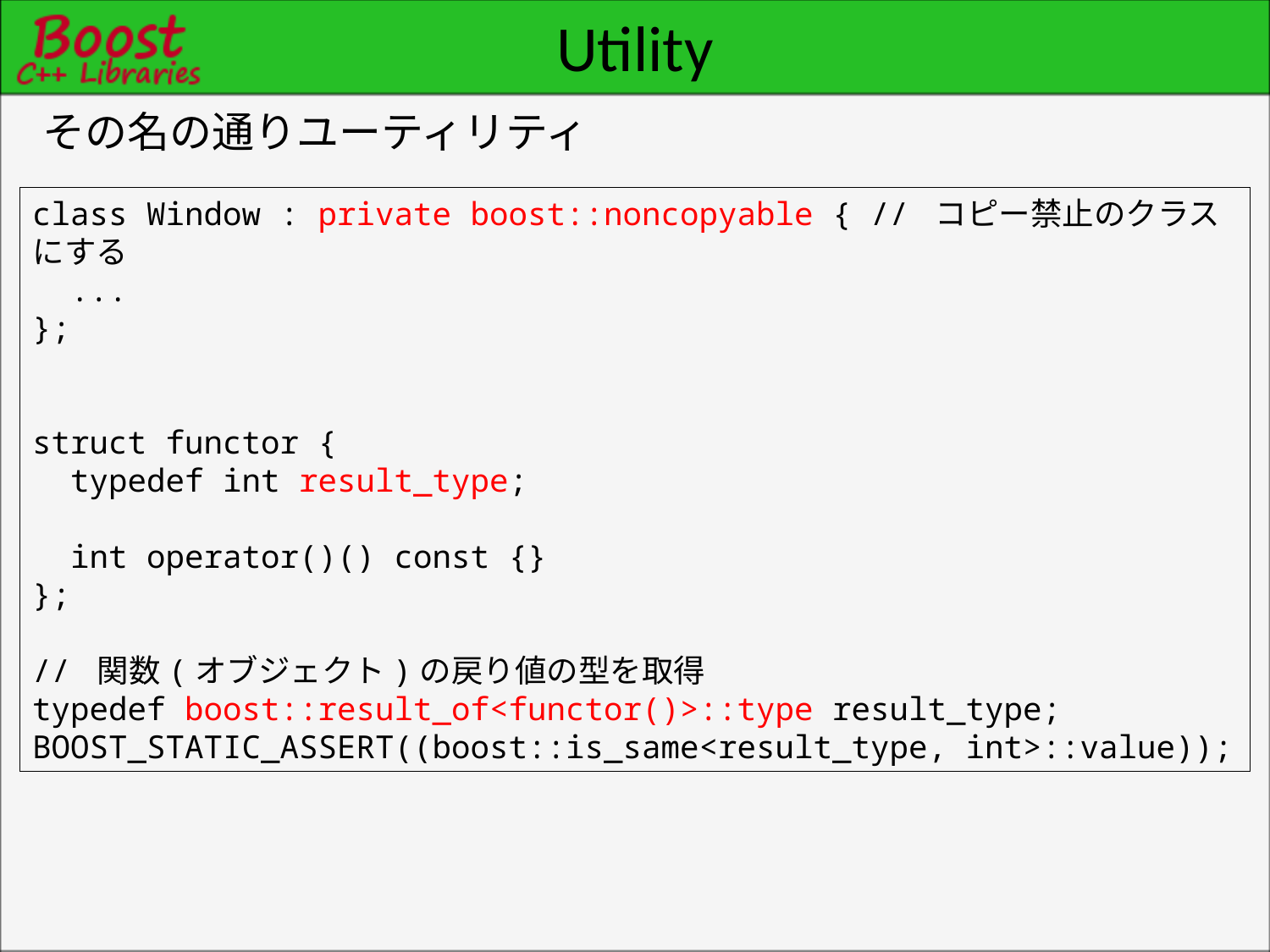

# Utility
その名の通りユーティリティ
class Window : private boost::noncopyable { // コピー禁止のクラスにする
  ...
};

struct functor {
  typedef int result_type;

  int operator()() const {}
};

// 関数(オブジェクト)の戻り値の型を取得
typedef boost::result_of<functor()>::type result_type;
BOOST_STATIC_ASSERT((boost::is_same<result_type, int>::value));